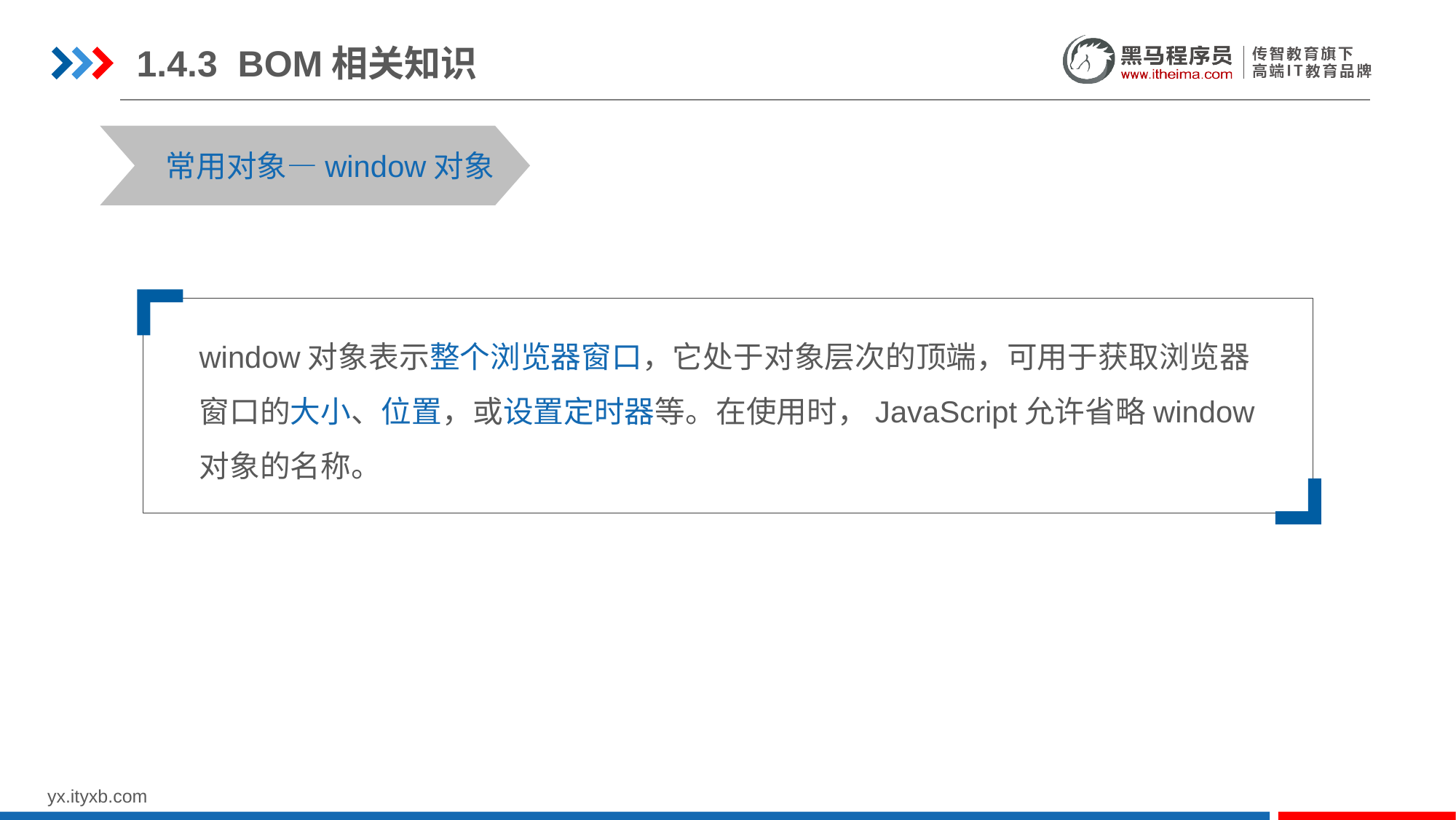

1.4.3  BOM相关知识

常用对象—window对象

window对象表示整个浏览器窗口，它处于对象层次的顶端，可用于获取浏览器窗口的大小、位置，或设置定时器等。在使用时，JavaScript允许省略window对象的名称。